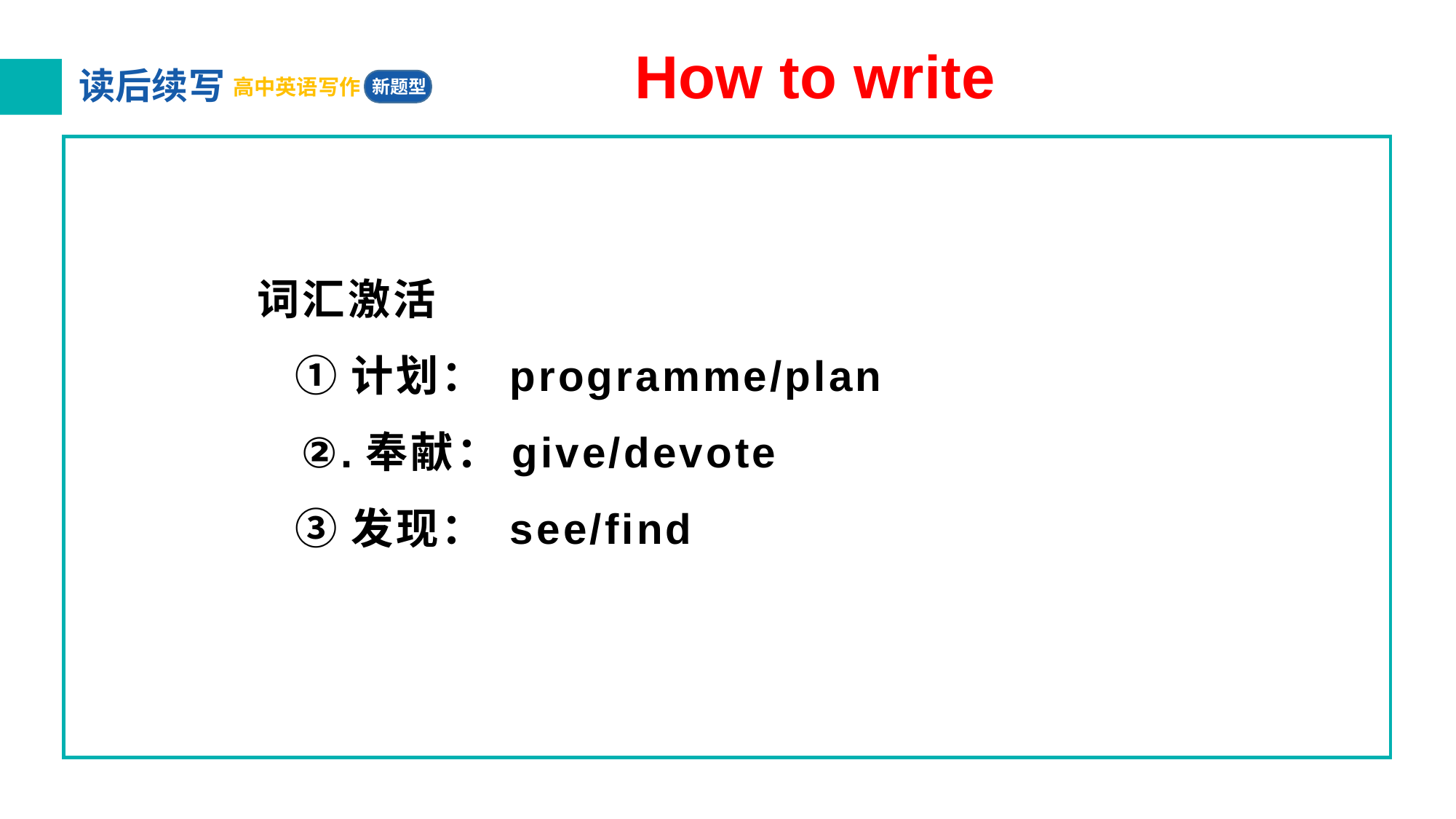

# How to write
词汇激活
   ①计划： programme/plan
   ②.奉献：give/devote
   ③发现： see/find